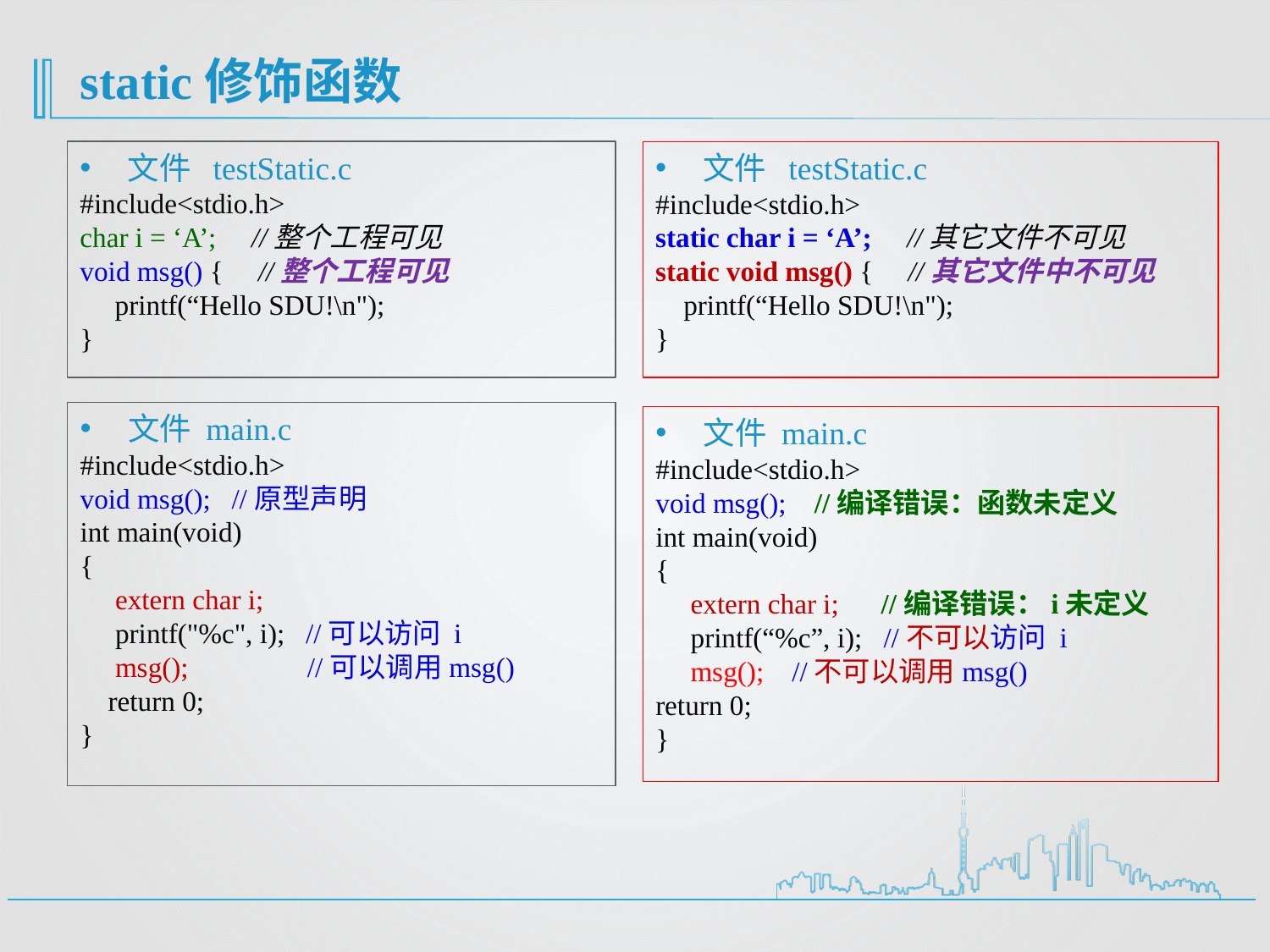

# static修饰函数
文件  testStatic.c
#include<stdio.h>
char i = ‘A’;     //整个工程可见
void msg() {     //整个工程可见
     printf(“Hello SDU!\n");
}
文件  testStatic.c
#include<stdio.h>
static char i = ‘A’;     //其它文件不可见
static void msg() {     //其它文件中不可见
    printf(“Hello SDU!\n");
}
文件 main.c
#include<stdio.h>
void msg();   //原型声明
int main(void)
{
     extern char i;
     printf("%c", i);   //可以访问 i
     msg();                 //可以调用msg()
    return 0;
}
文件 main.c
#include<stdio.h>
void msg();    //编译错误：函数未定义
int main(void)
{
     extern char i;      //编译错误：i未定义
     printf(“%c”, i);   //不可以访问 i
     msg();    //不可以调用msg()
return 0;
}